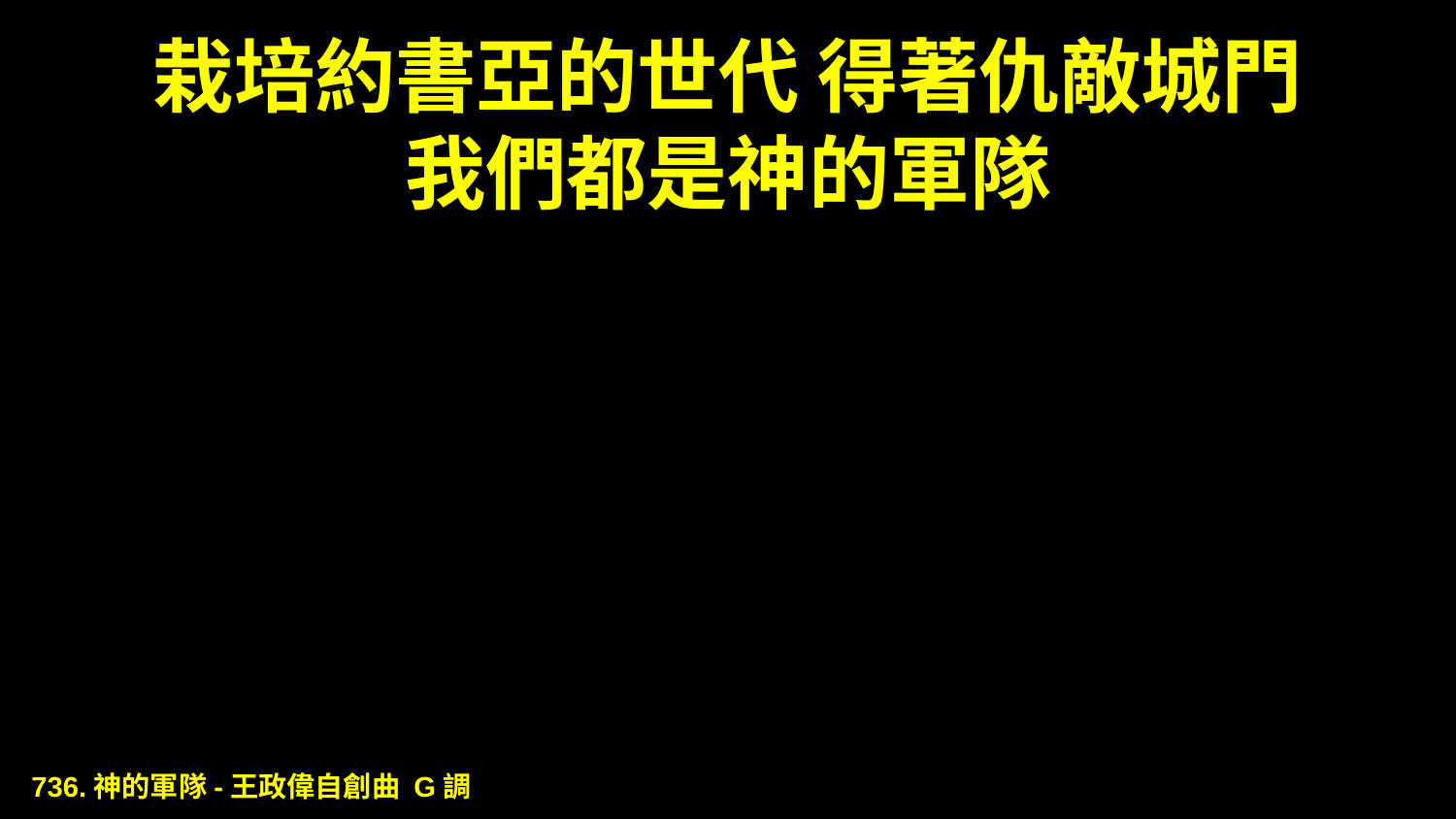

# 栽培約書亞的世代 得著仇敵城門 我們都是神的軍隊
736.神的軍隊-王政偉自創曲 G調